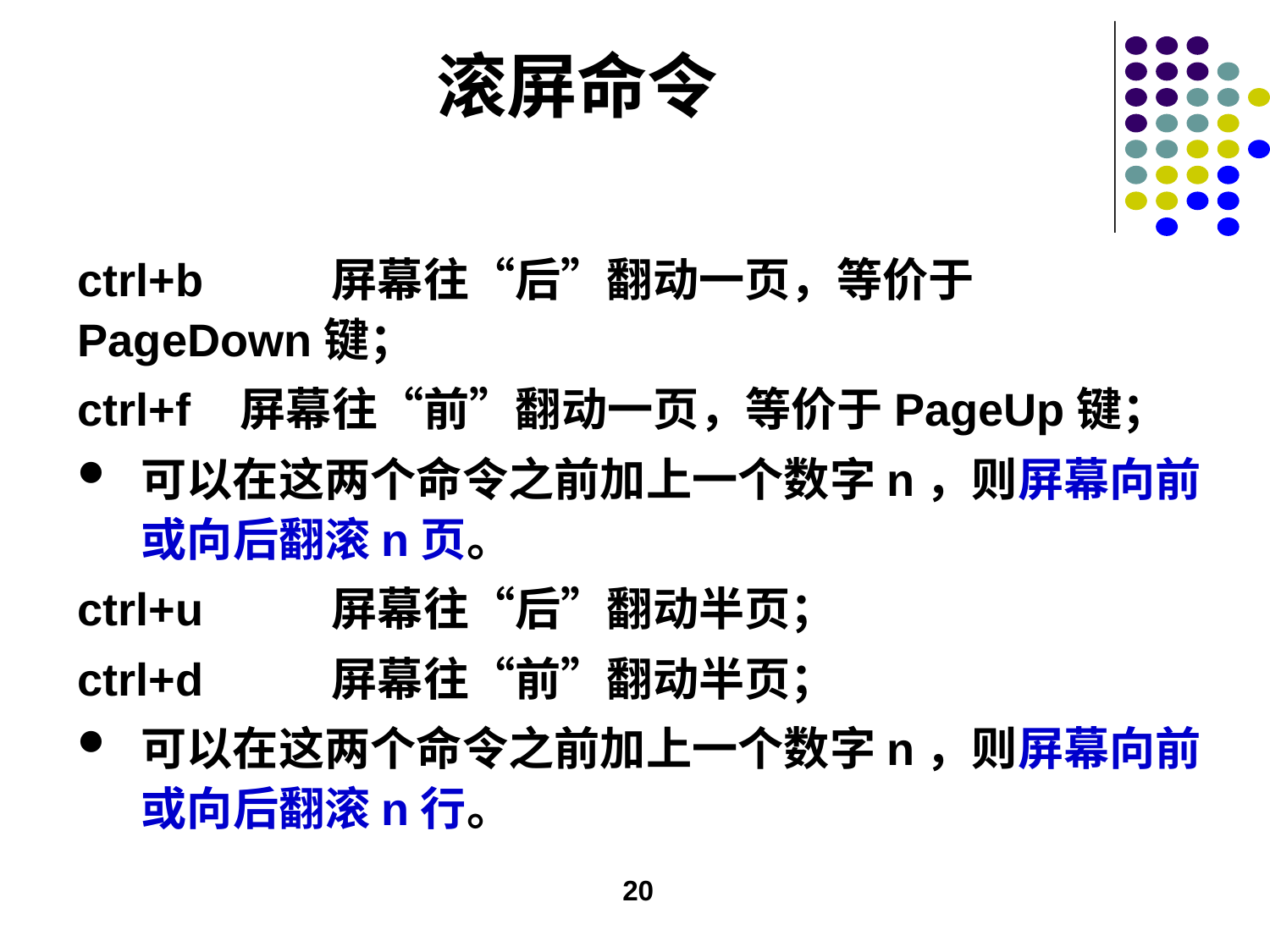

滚屏命令
ctrl+b 	屏幕往“后”翻动一页，等价于PageDown键；
ctrl+f   屏幕往“前”翻动一页，等价于PageUp键；
可以在这两个命令之前加上一个数字n，则屏幕向前或向后翻滚n页。
ctrl+u 	屏幕往“后”翻动半页；
ctrl+d 	屏幕往“前”翻动半页；
可以在这两个命令之前加上一个数字n，则屏幕向前或向后翻滚n行。
20